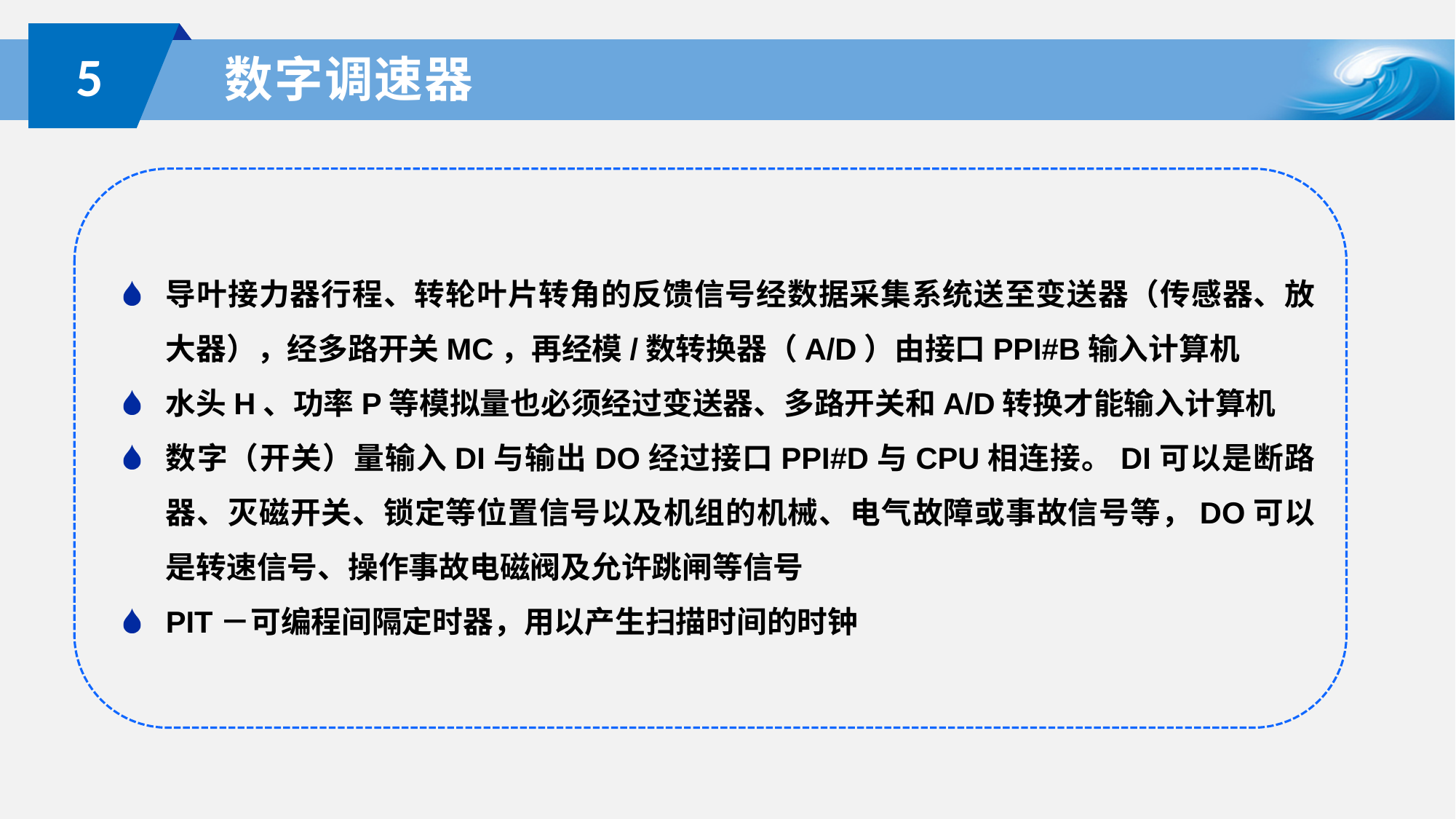

5
# 数字调速器
导叶接力器行程、转轮叶片转角的反馈信号经数据采集系统送至变送器（传感器、放大器），经多路开关MC，再经模/数转换器（A/D）由接口PPI#B输入计算机
水头H、功率P等模拟量也必须经过变送器、多路开关和A/D转换才能输入计算机
数字（开关）量输入DI与输出DO经过接口PPI#D与CPU相连接。DI可以是断路器、灭磁开关、锁定等位置信号以及机组的机械、电气故障或事故信号等，DO可以是转速信号、操作事故电磁阀及允许跳闸等信号
PIT－可编程间隔定时器，用以产生扫描时间的时钟